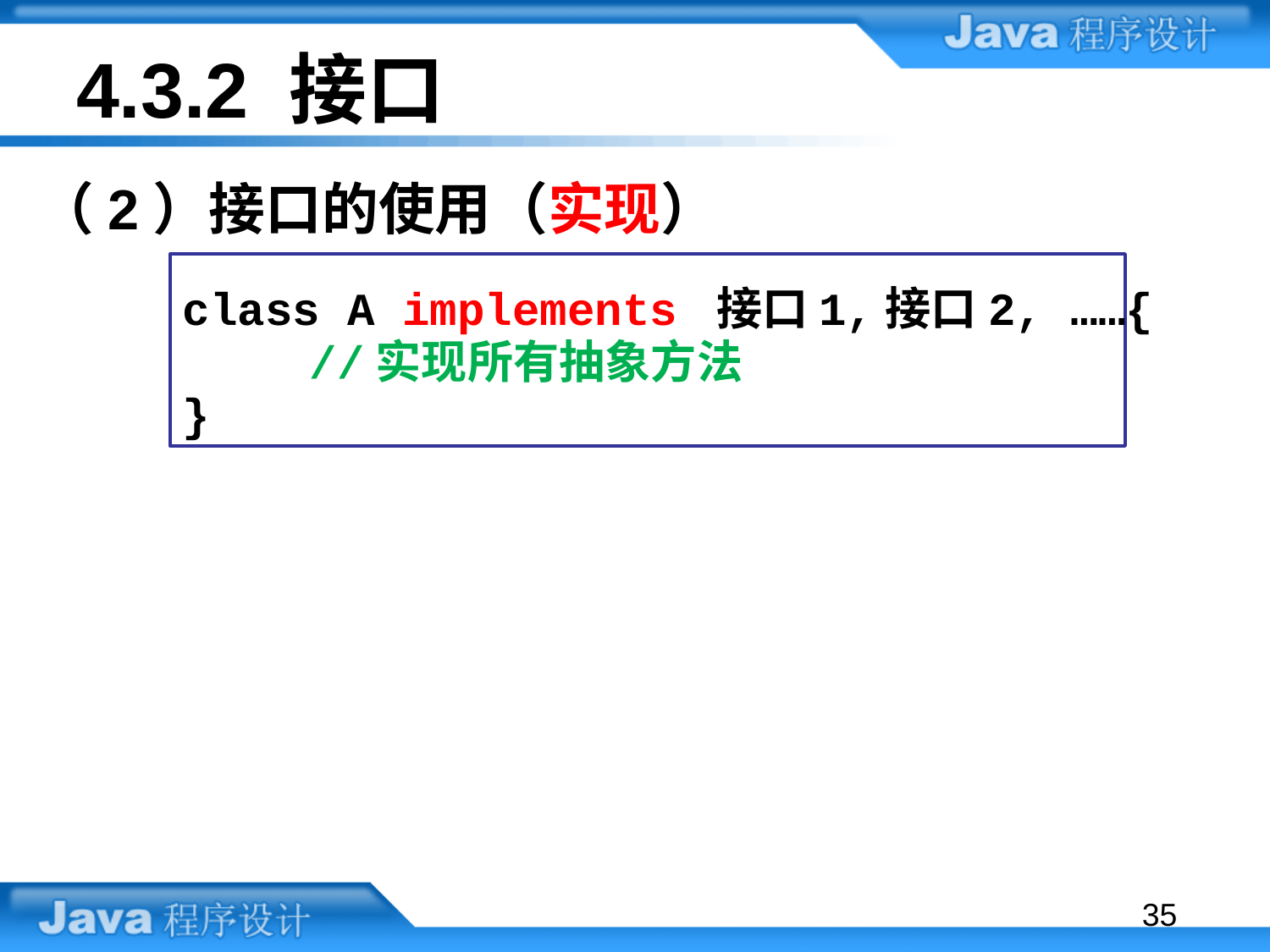

# 4.3.2 接口
（2）接口的使用（实现）
class A implements 接口1,接口2, ……{
	//实现所有抽象方法
}